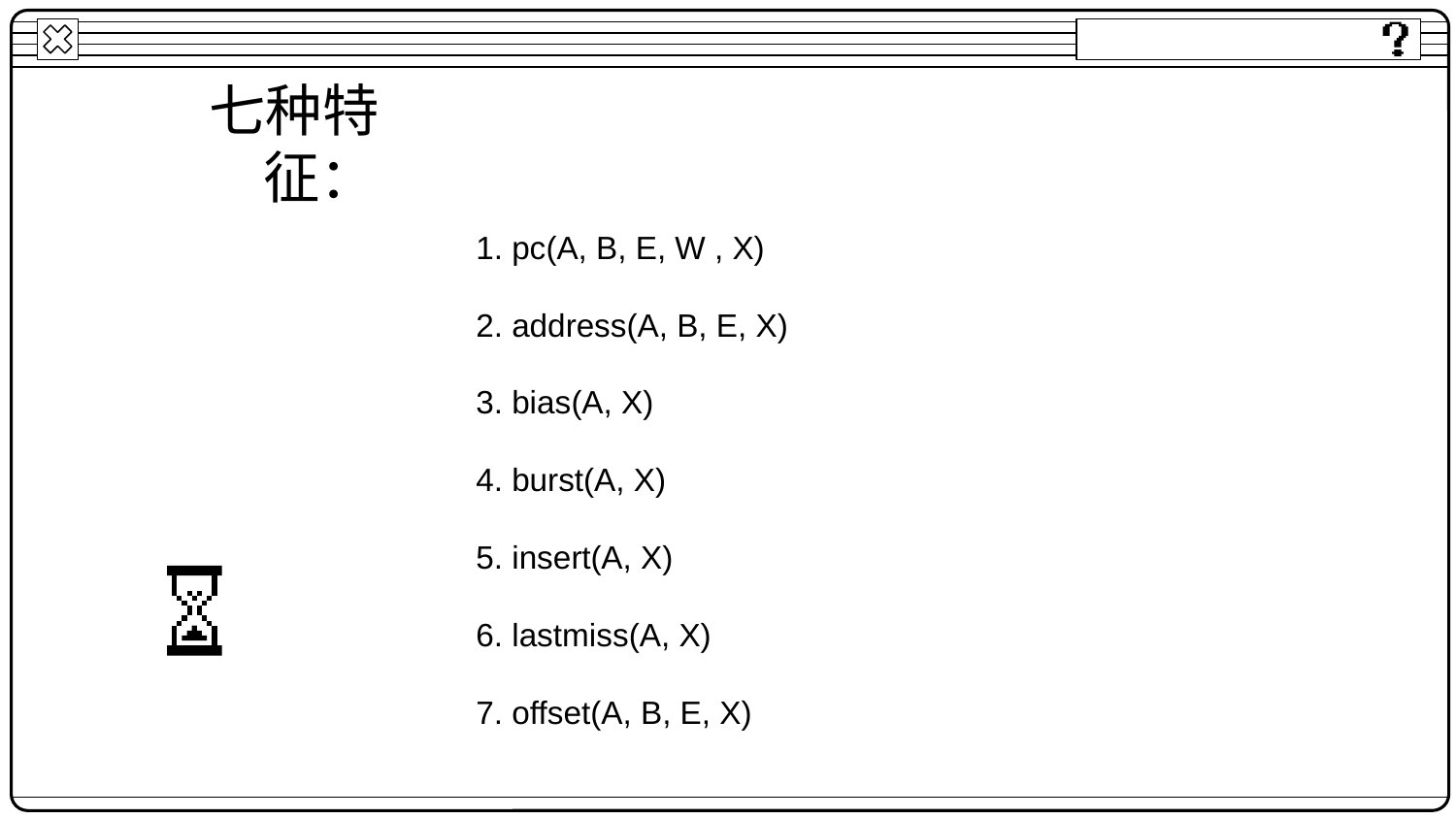

七种特征：
# 1. pc(A, B, E, W , X) 2. address(A, B, E, X) 3. bias(A, X) 4. burst(A, X) 5. insert(A, X) 6. lastmiss(A, X) 7. offset(A, B, E, X)